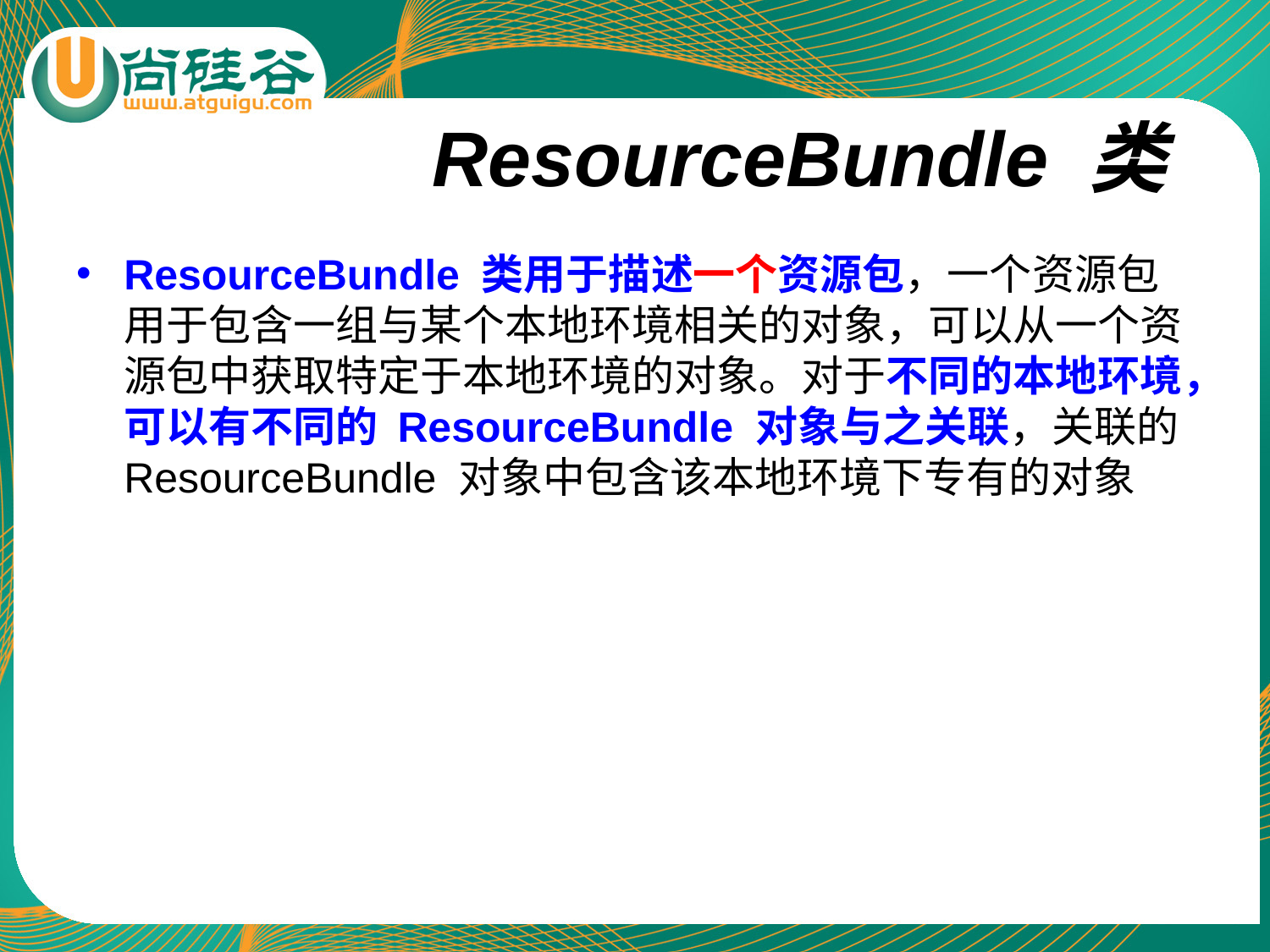

# ResourceBundle 类
ResourceBundle 类用于描述一个资源包，一个资源包用于包含一组与某个本地环境相关的对象，可以从一个资源包中获取特定于本地环境的对象。对于不同的本地环境，可以有不同的 ResourceBundle 对象与之关联，关联的 ResourceBundle 对象中包含该本地环境下专有的对象